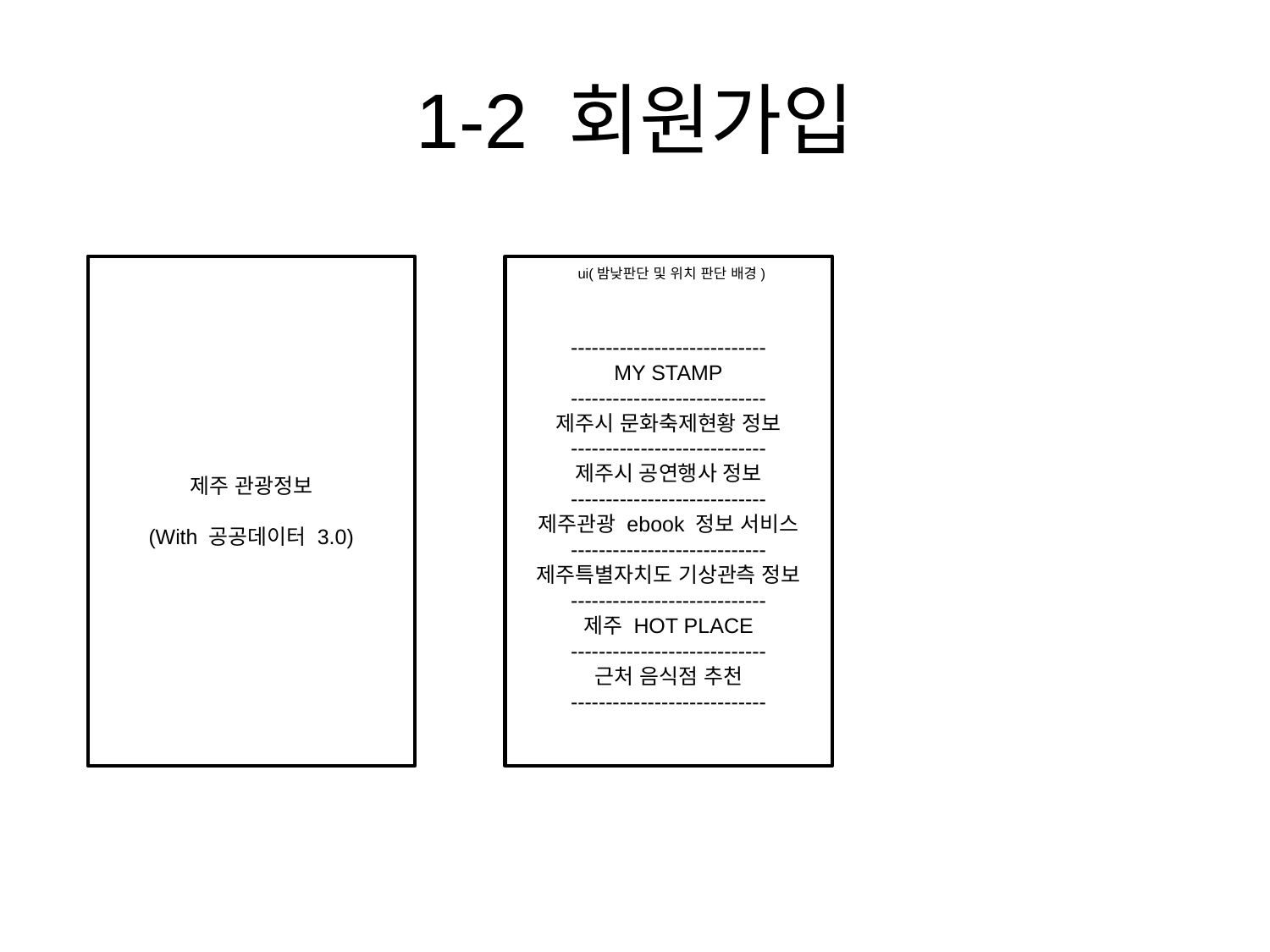

# 1-2 회원가입
제주 관광정보

(With 공공데이터 3.0)
 ui(밤낮판단 및 위치 판단 배경)

----------------------------
MY STAMP
----------------------------
제주시 문화축제현황 정보
----------------------------
제주시 공연행사 정보
----------------------------
제주관광 ebook 정보 서비스
----------------------------
제주특별자치도 기상관측 정보
----------------------------
제주 HOT PLACE
----------------------------
근처 음식점 추천
----------------------------